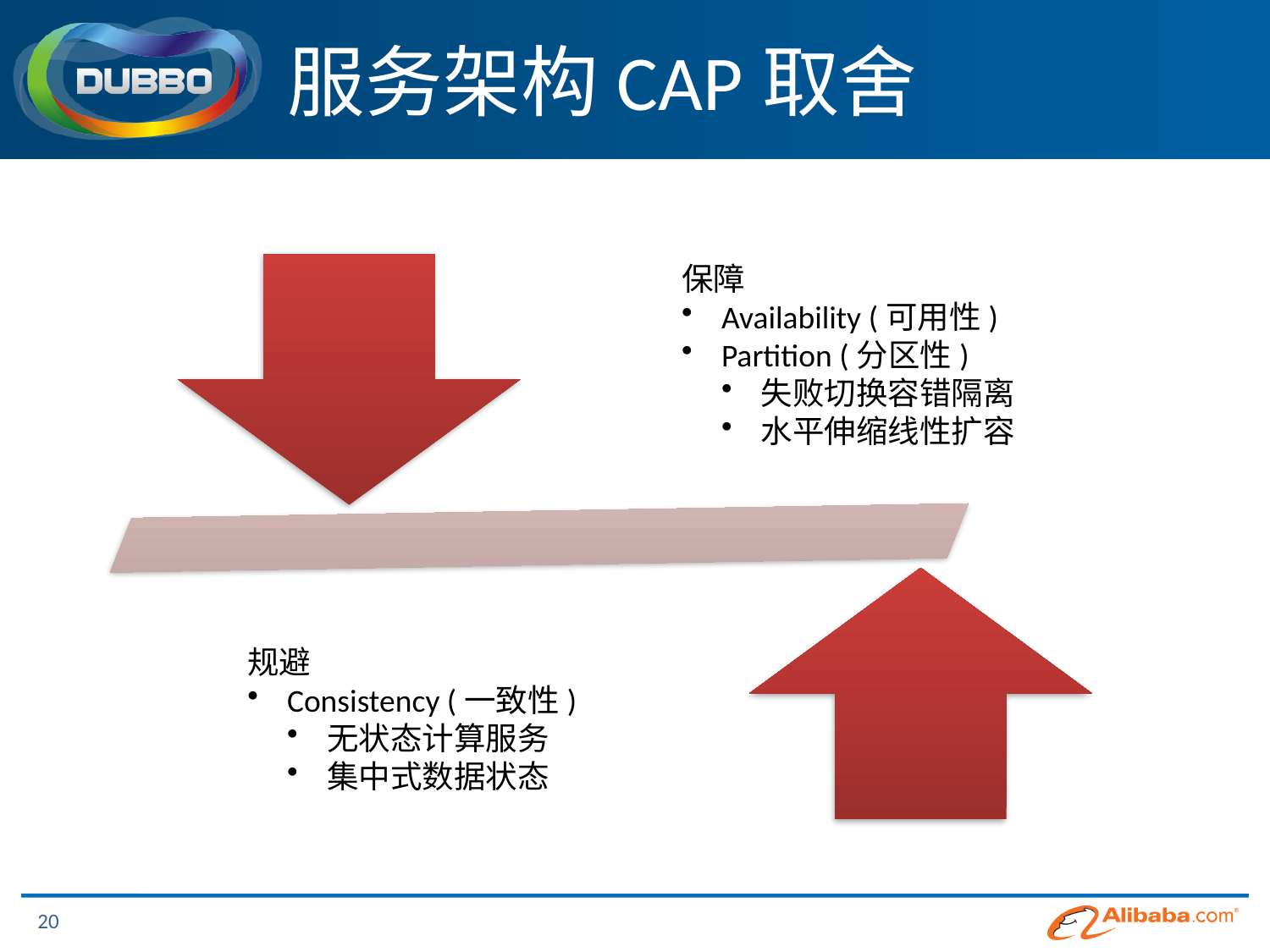

# 服务架构CAP取舍
保障
Availability (可用性)
Partition (分区性)
规避
Consistency (一致性)
无状态计算服务
集中式数据状态
失败切换容错隔离
水平伸缩线性扩容
20